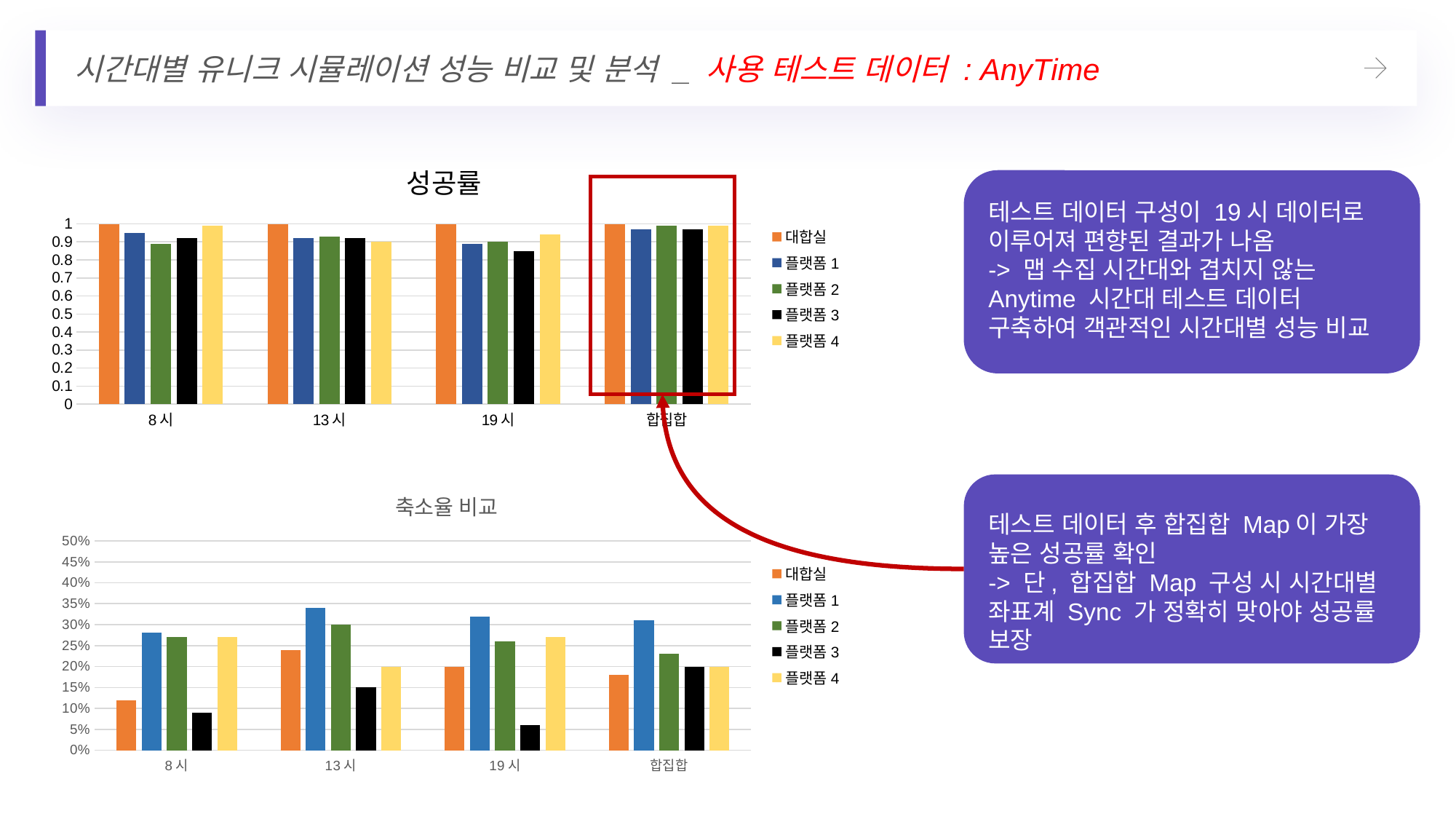

시간대별 유니크 시뮬레이션 성능 비교 및 분석 _ 사용 테스트 데이터 : AnyTime

### Chart: 성공률

| Category | 대합실 | 플랫폼1 | 플랫폼2 | 플랫폼3 | 플랫폼4 |
|---|---|---|---|---|---|
| 8시 | 87.0 | 0.95 | 0.89 | 0.92 | 0.99 |
| 13시 | 85.0 | 0.92 | 0.93 | 0.92 | 0.9 |
| 19시 | 94.0 | 0.89 | 0.9 | 0.85 | 0.94 |
| 합집합 | 95.0 | 0.97 | 0.99 | 0.97 | 0.99 |

테스트 데이터 구성이 19시 데이터로
이루어져 편향된 결과가 나옴
-> 맵 수집 시간대와 겹치지 않는 Anytime 시간대 테스트 데이터 구축하여 객관적인 시간대별 성능 비교

### Chart: 축소율 비교

| Category | 대합실 | 플랫폼1 | 플랫폼2 | 플랫폼3 | 플랫폼4 |
|---|---|---|---|---|---|
| 8시 | 0.12 | 0.28 | 0.27 | 0.09 | 0.27 |
| 13시 | 0.24 | 0.34 | 0.3 | 0.15 | 0.2 |
| 19시 | 0.2 | 0.32 | 0.26 | 0.06 | 0.27 |
| 합집합 | 0.18 | 0.31 | 0.23 | 0.2 | 0.2 |
테스트 데이터 후 합집합 Map이 가장 높은 성공률 확인
-> 단, 합집합 Map 구성 시 시간대별 좌표계 Sync 가 정확히 맞아야 성공률 보장